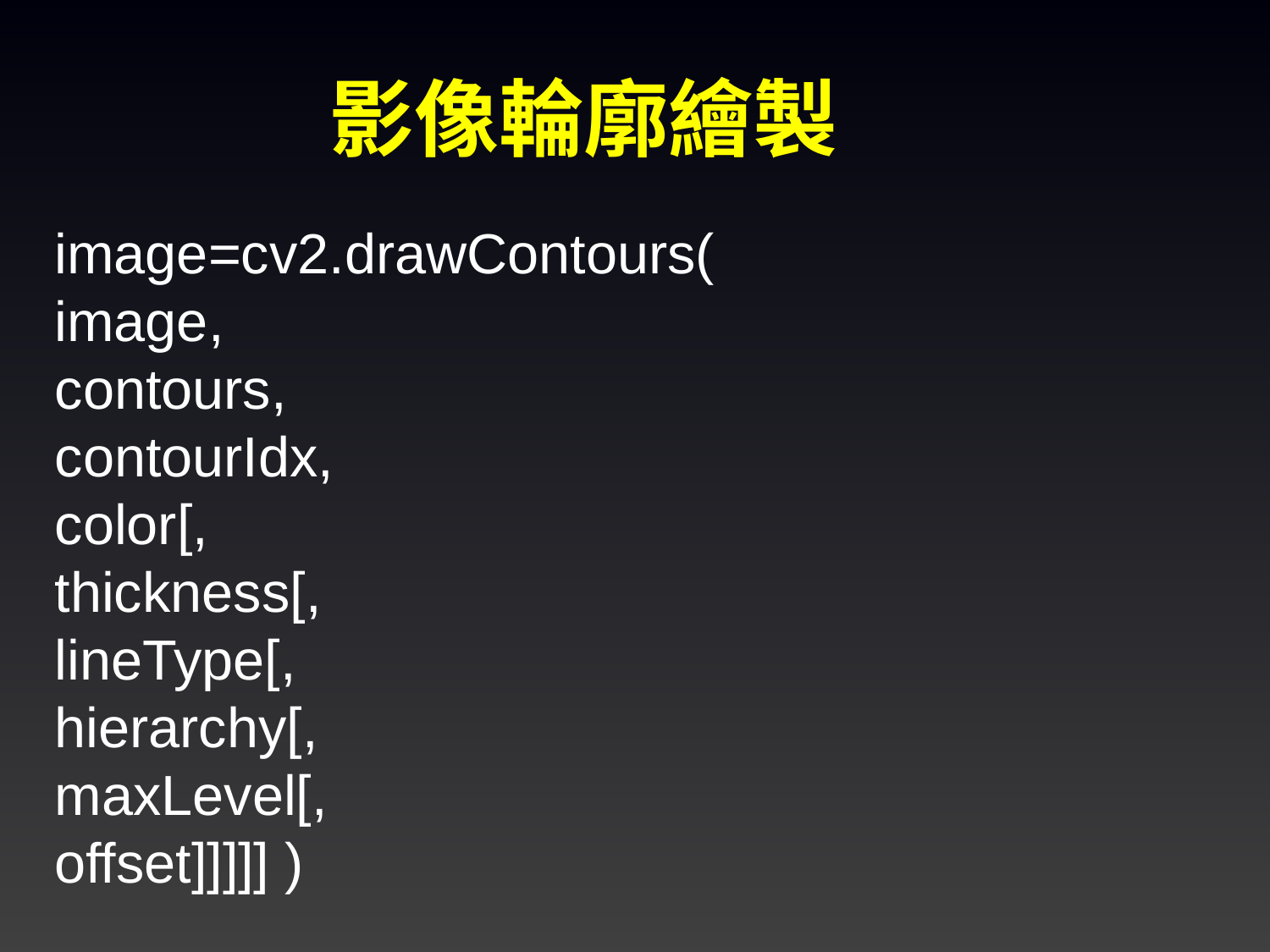

影像輪廓繪製
image=cv2.drawContours(
image,
contours,
contourIdx,
color[,
thickness[,
lineType[,
hierarchy[,
maxLevel[,
offset]]]]] )